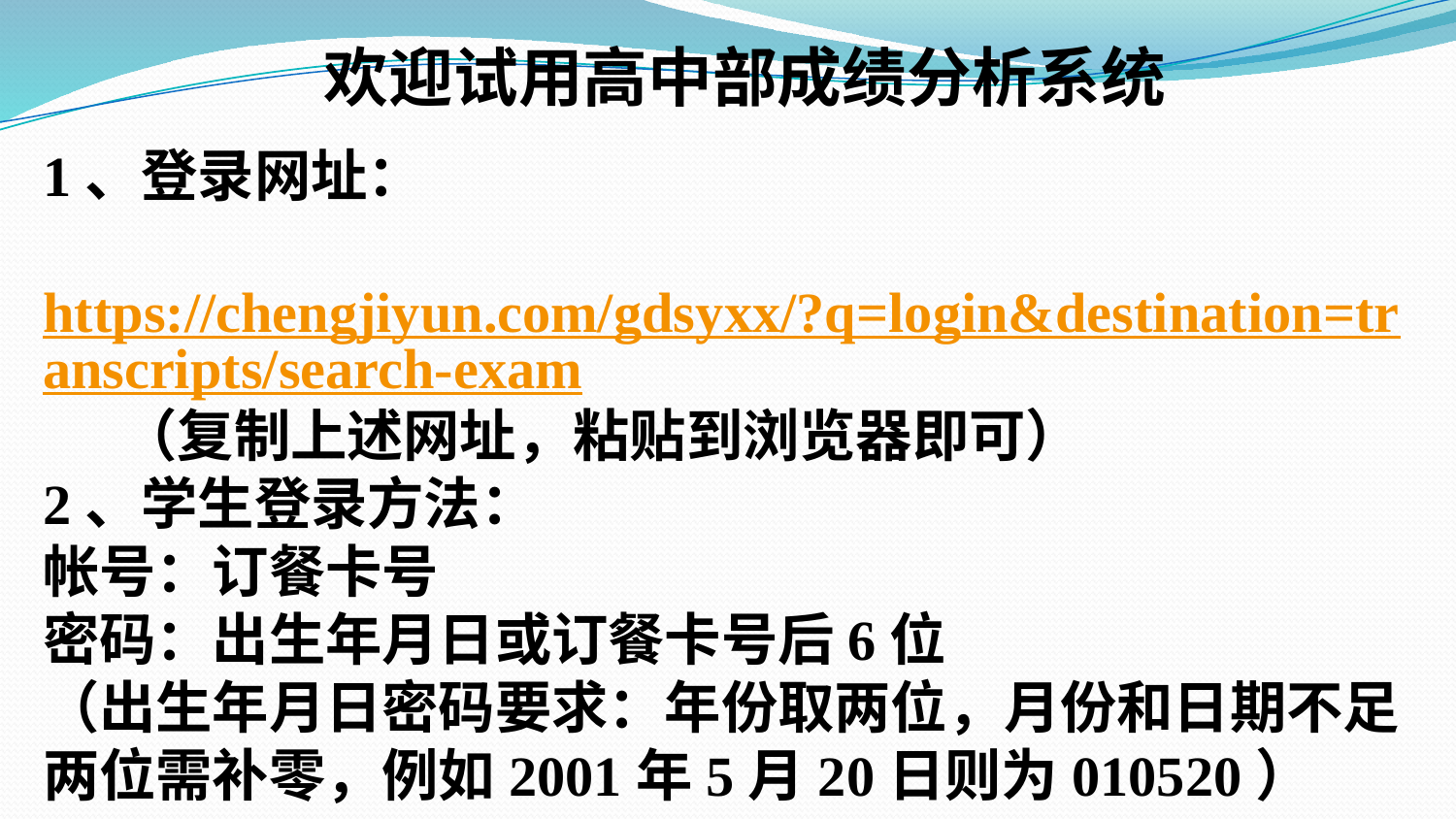

欢迎试用高中部成绩分析系统
1、登录网址：
     https://chengjiyun.com/gdsyxx/?q=login&destination=transcripts/search-exam
     （复制上述网址，粘贴到浏览器即可）
2、学生登录方法：
帐号：订餐卡号
密码：出生年月日或订餐卡号后6位
（出生年月日密码要求：年份取两位，月份和日期不足两位需补零，例如2001年5月20日则为010520）